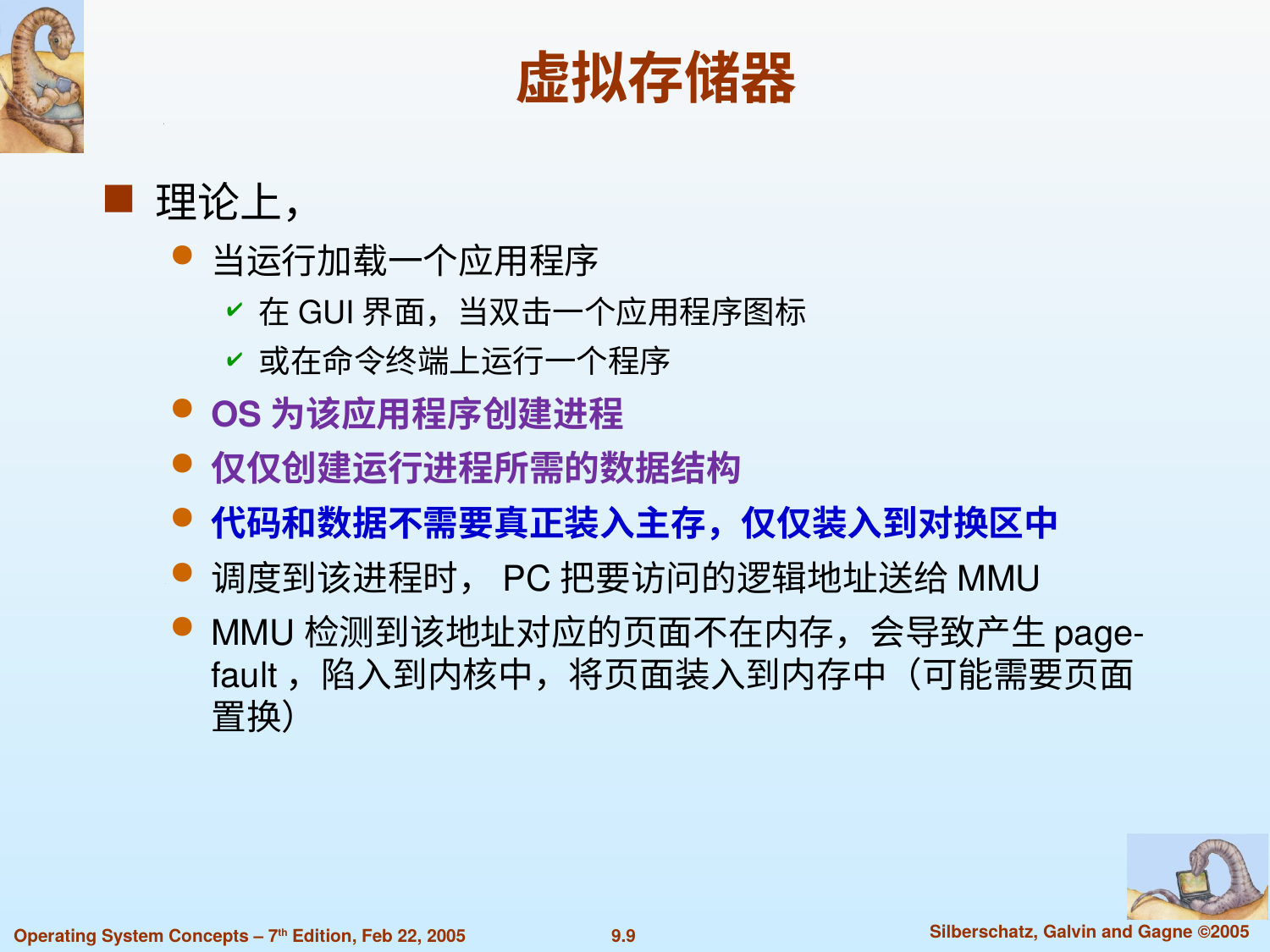

虚拟存储器
理论上，
当运行加载一个应用程序
在GUI界面，当双击一个应用程序图标
或在命令终端上运行一个程序
OS为该应用程序创建进程
仅仅创建运行进程所需的数据结构
代码和数据不需要真正装入主存，仅仅装入到对换区中
调度到该进程时，PC把要访问的逻辑地址送给MMU
MMU检测到该地址对应的页面不在内存，会导致产生page-fault，陷入到内核中，将页面装入到内存中（可能需要页面置换）